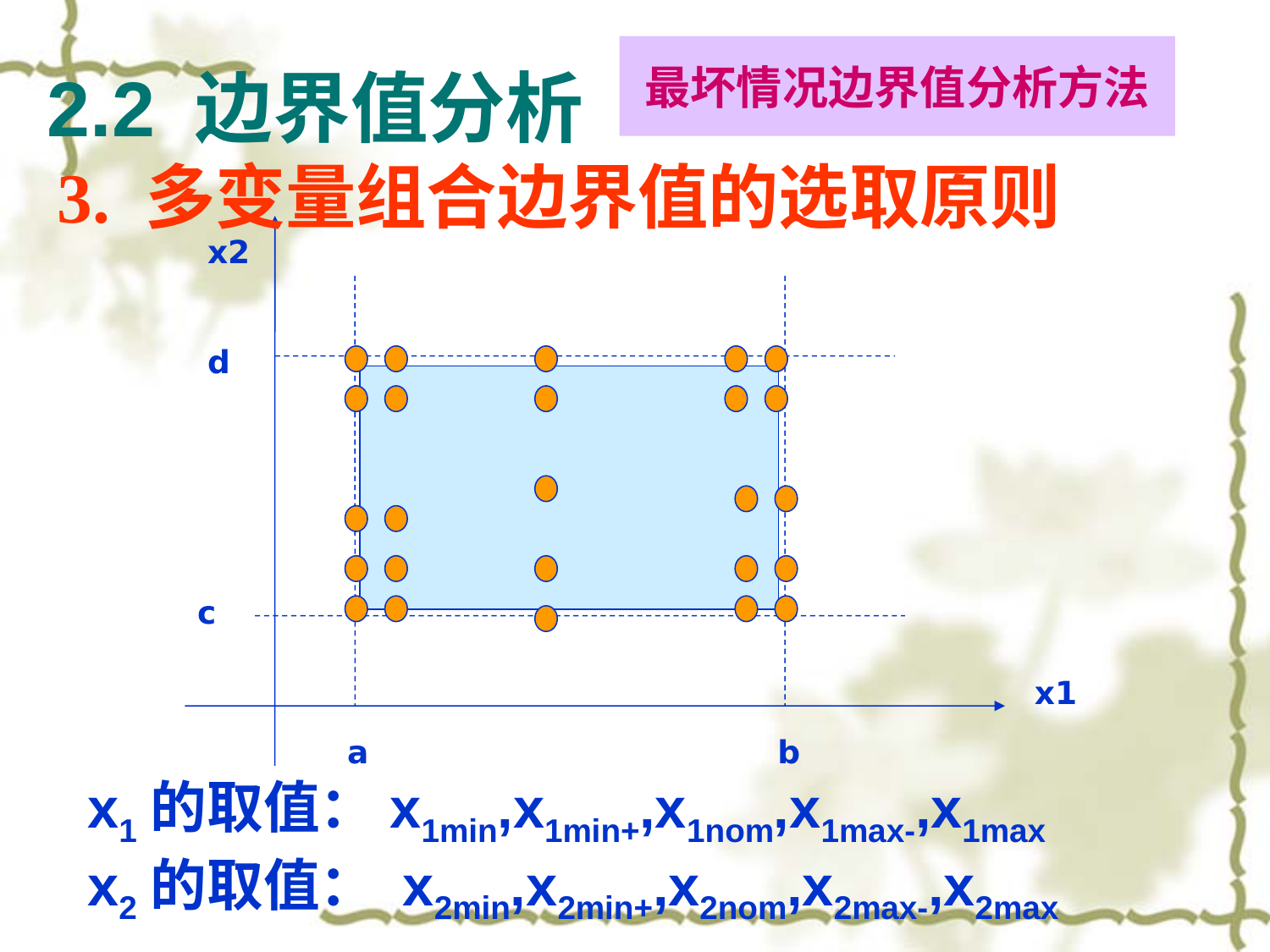

# 2.2 边界值分析
最坏情况边界值分析方法
3. 多变量组合边界值的选取原则

x2

d

c

x1

a
b
x1的取值：x1min,x1min+,x1nom,x1max-,x1max
x2的取值： x2min,x2min+,x2nom,x2max-,x2max